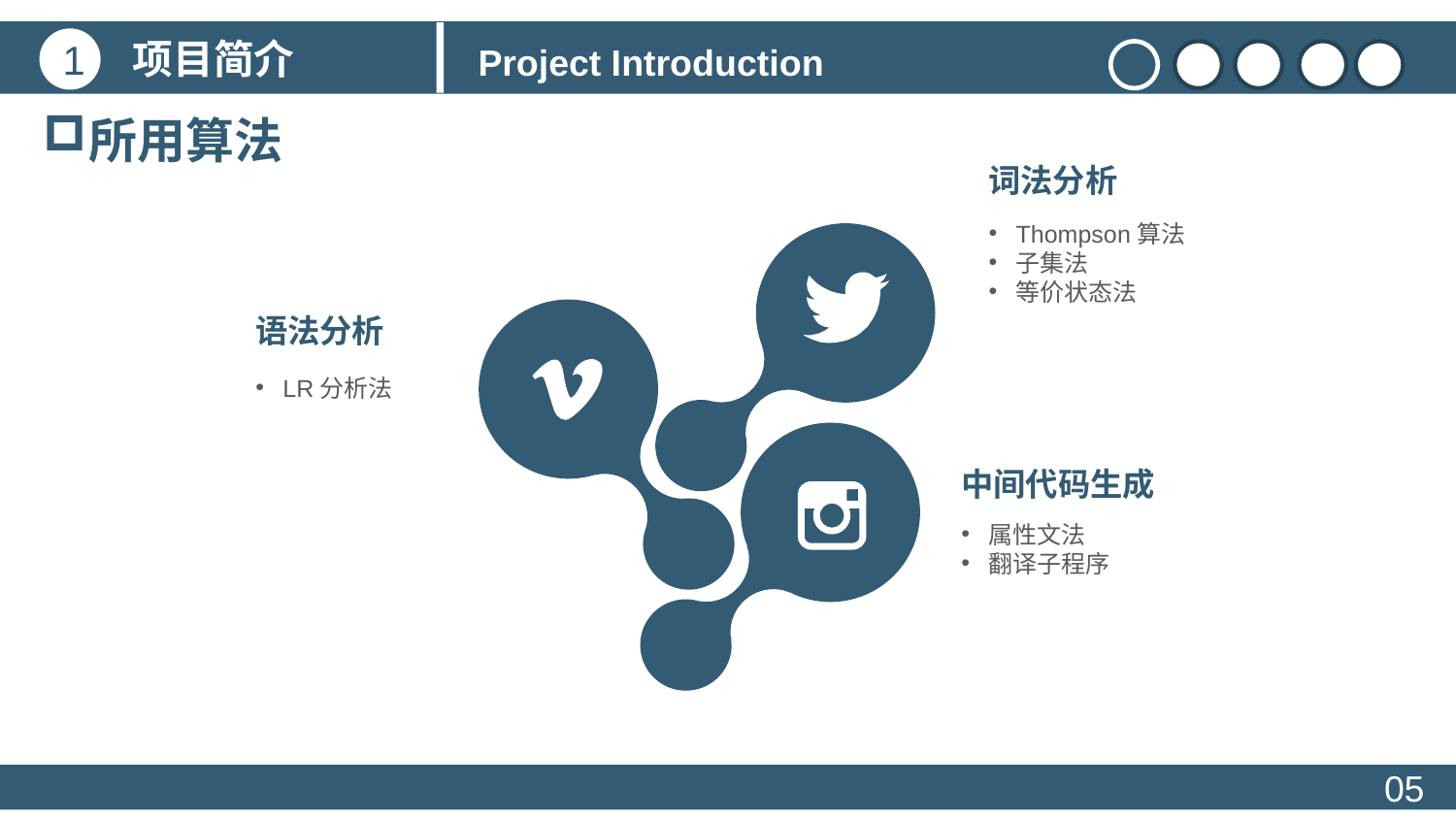

项目简介
1
Project Introduction
所用算法
词法分析
Thompson算法
子集法
等价状态法

语法分析
LR分析法
中间代码生成
属性文法
翻译子程序

05